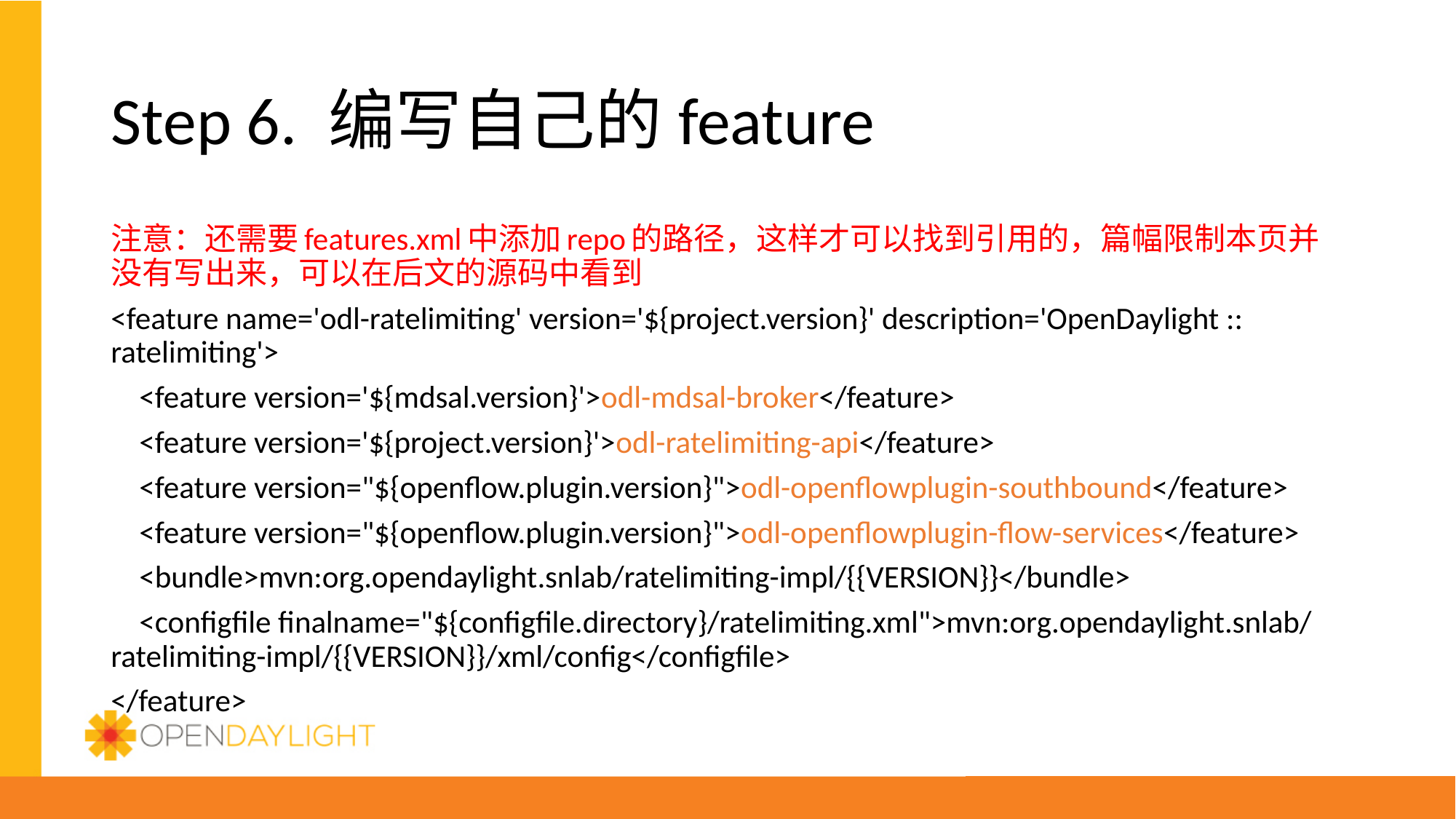

# Step 6. 编写自己的feature
注意：还需要features.xml中添加repo的路径，这样才可以找到引用的，篇幅限制本页并没有写出来，可以在后文的源码中看到
<feature name='odl-ratelimiting' version='${project.version}' description='OpenDaylight :: ratelimiting'>
    <feature version='${mdsal.version}'>odl-mdsal-broker</feature>
    <feature version='${project.version}'>odl-ratelimiting-api</feature>
    <feature version="${openflow.plugin.version}">odl-openflowplugin-southbound</feature>
    <feature version="${openflow.plugin.version}">odl-openflowplugin-flow-services</feature>
    <bundle>mvn:org.opendaylight.snlab/ratelimiting-impl/{{VERSION}}</bundle>
    <configfile finalname="${configfile.directory}/ratelimiting.xml">mvn:org.opendaylight.snlab/ratelimiting-impl/{{VERSION}}/xml/config</configfile>
</feature>